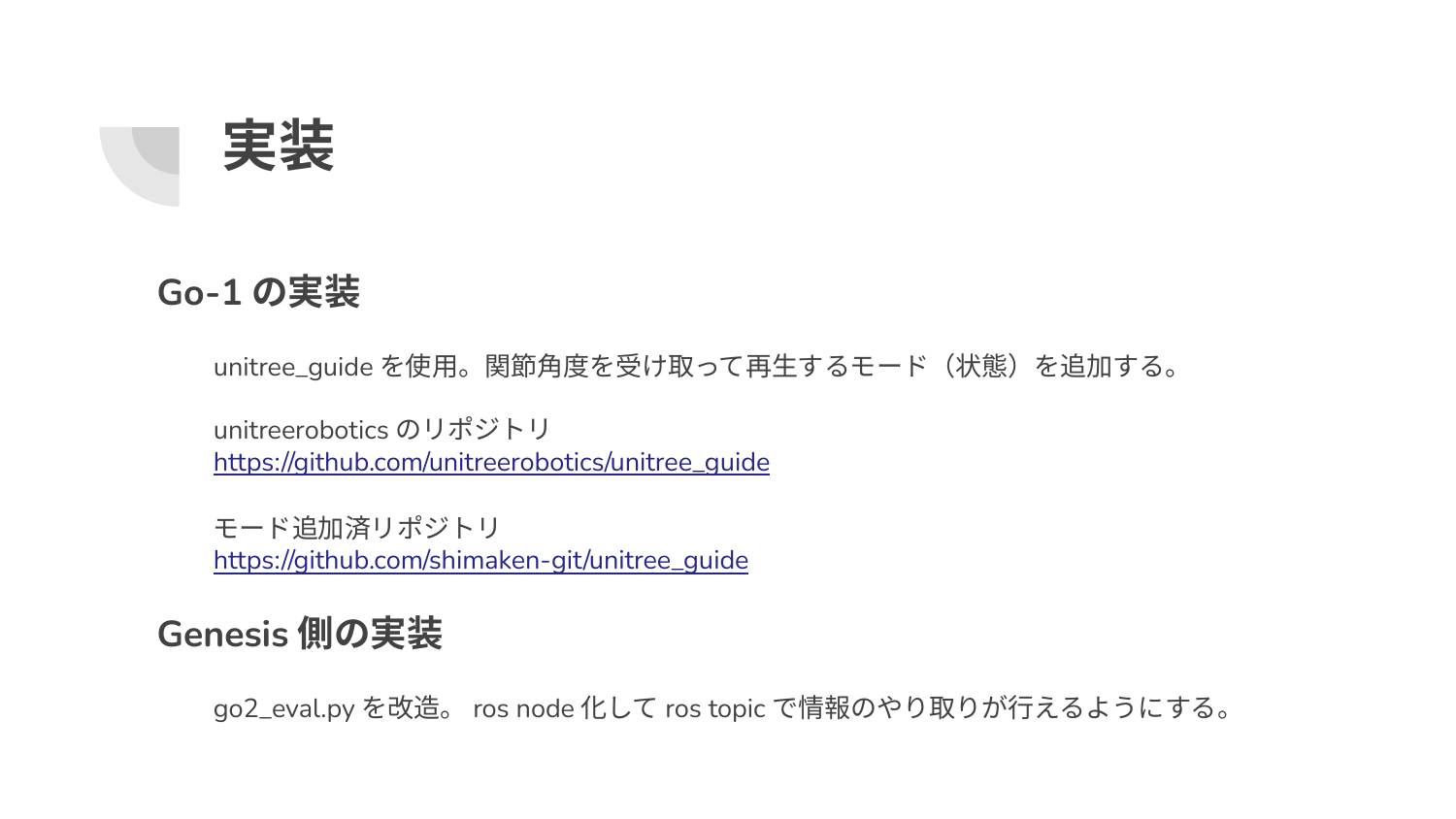

# 実装
Go-1の実装
unitree_guideを使用。関節角度を受け取って再生するモード（状態）を追加する。

unitreeroboticsのリポジトリ
https://github.com/unitreerobotics/unitree_guide

モード追加済リポジトリ
https://github.com/shimaken-git/unitree_guide
Genesis側の実装
go2_eval.pyを改造。ros node化してros topicで情報のやり取りが行えるようにする。